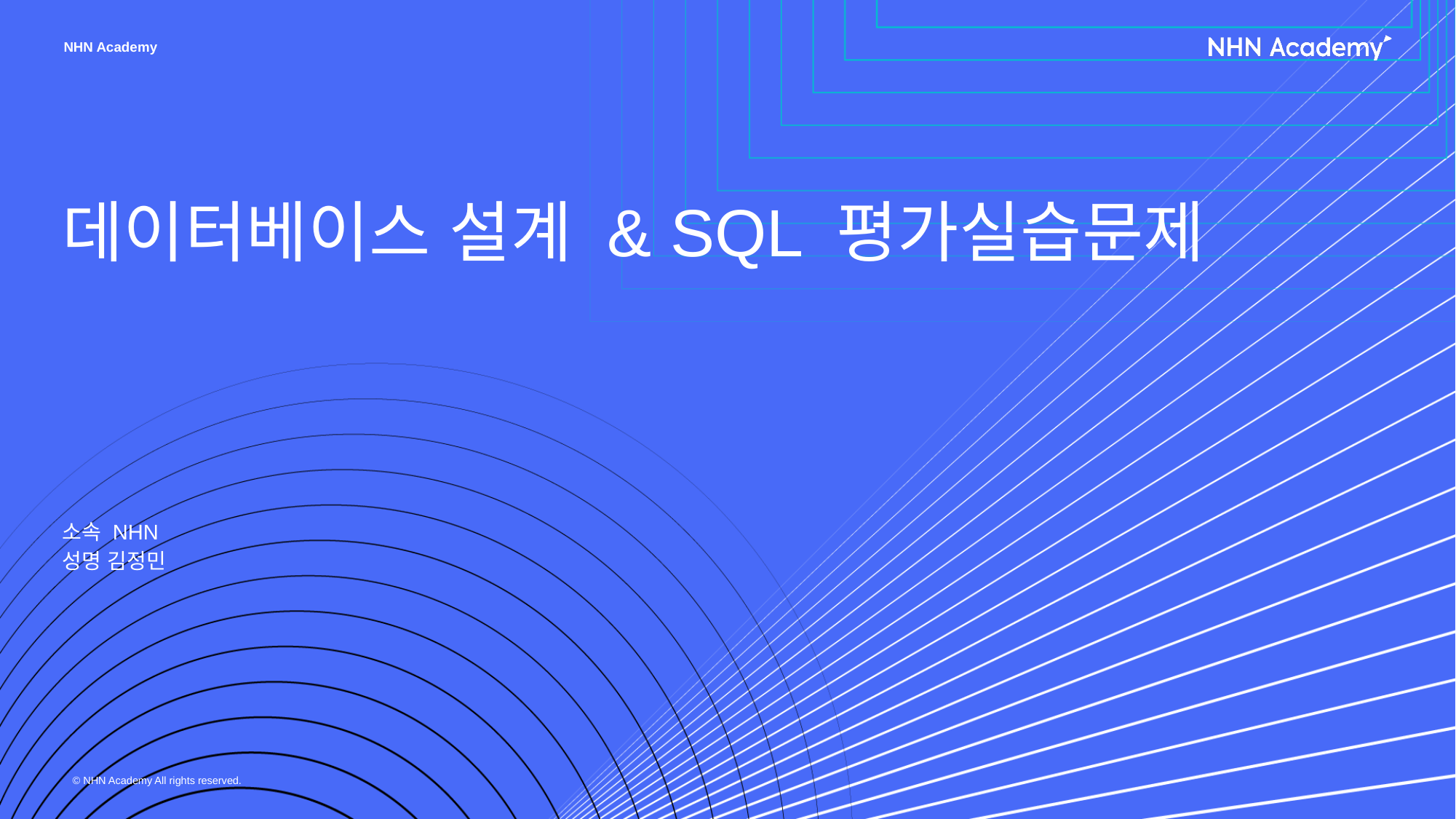

# 데이터베이스 설계 & SQL 평가실습문제
소속 NHN
성명 김정민